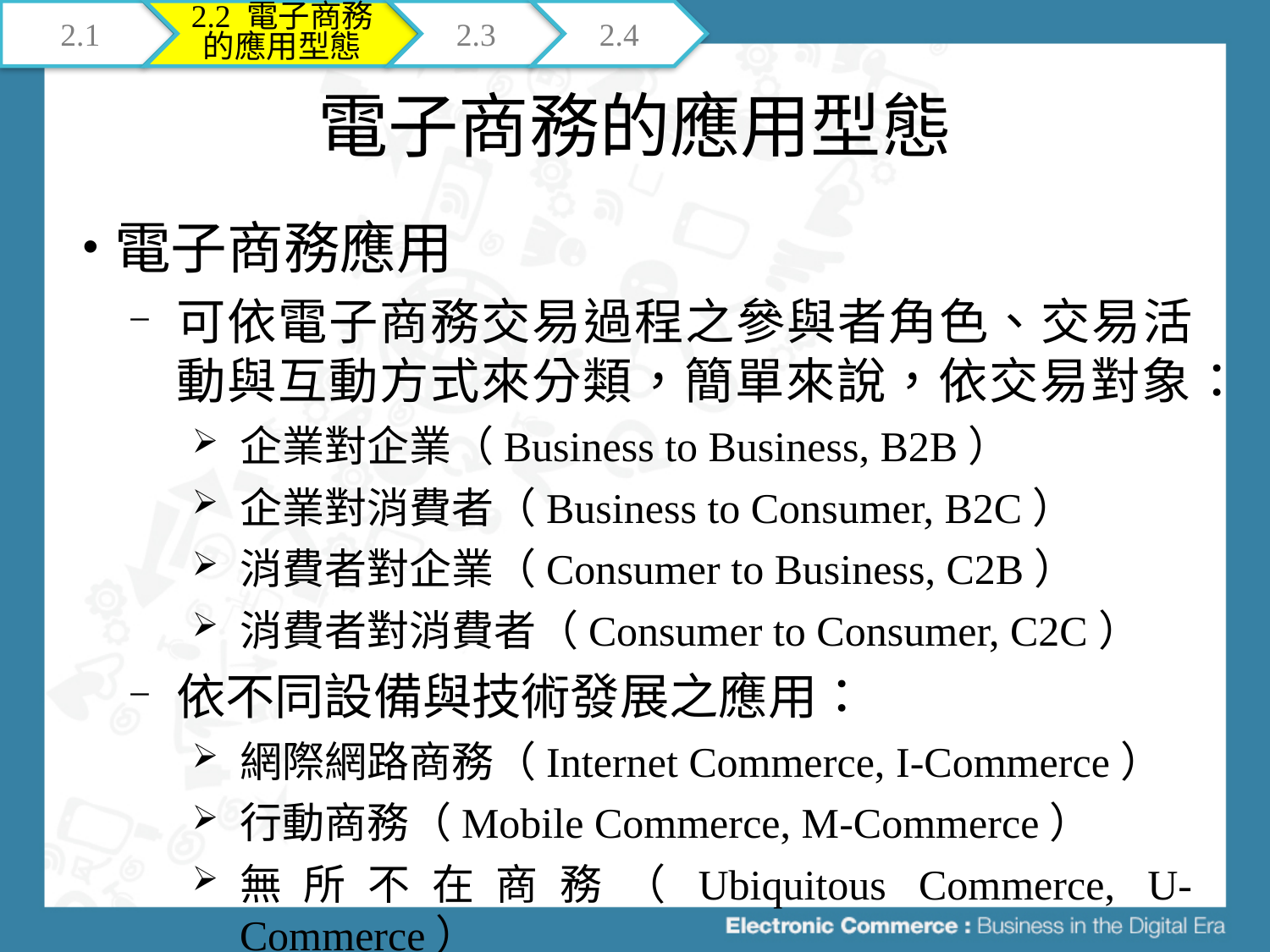

2.1
2.2 電子商務的應用型態
2.3
2.4
# 電子商務的應用型態
電子商務應用
可依電子商務交易過程之參與者角色、交易活動與互動方式來分類，簡單來說，依交易對象：
企業對企業（Business to Business, B2B）
企業對消費者（Business to Consumer, B2C）
消費者對企業（Consumer to Business, C2B）
消費者對消費者（Consumer to Consumer, C2C）
依不同設備與技術發展之應用：
網際網路商務（Internet Commerce, I-Commerce）
行動商務（Mobile Commerce, M-Commerce）
無所不在商務（Ubiquitous Commerce, U-Commerce）